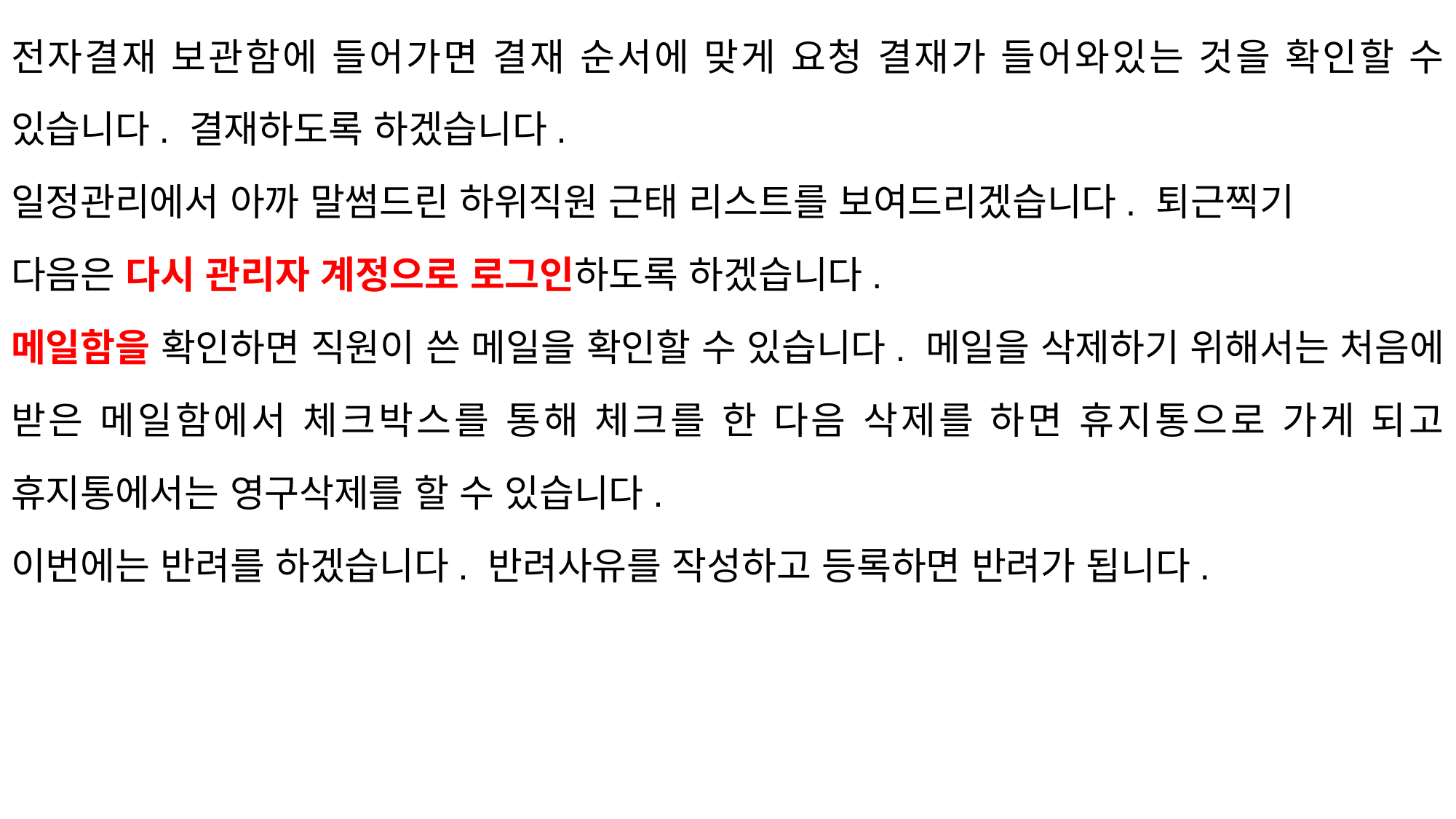

전자결재 보관함에 들어가면 결재 순서에 맞게 요청 결재가 들어와있는 것을 확인할 수 있습니다. 결재하도록 하겠습니다.
일정관리에서 아까 말썸드린 하위직원 근태 리스트를 보여드리겠습니다. 퇴근찍기
다음은 다시 관리자 계정으로 로그인하도록 하겠습니다.
메일함을 확인하면 직원이 쓴 메일을 확인할 수 있습니다. 메일을 삭제하기 위해서는 처음에 받은 메일함에서 체크박스를 통해 체크를 한 다음 삭제를 하면 휴지통으로 가게 되고 휴지통에서는 영구삭제를 할 수 있습니다.
이번에는 반려를 하겠습니다. 반려사유를 작성하고 등록하면 반려가 됩니다.